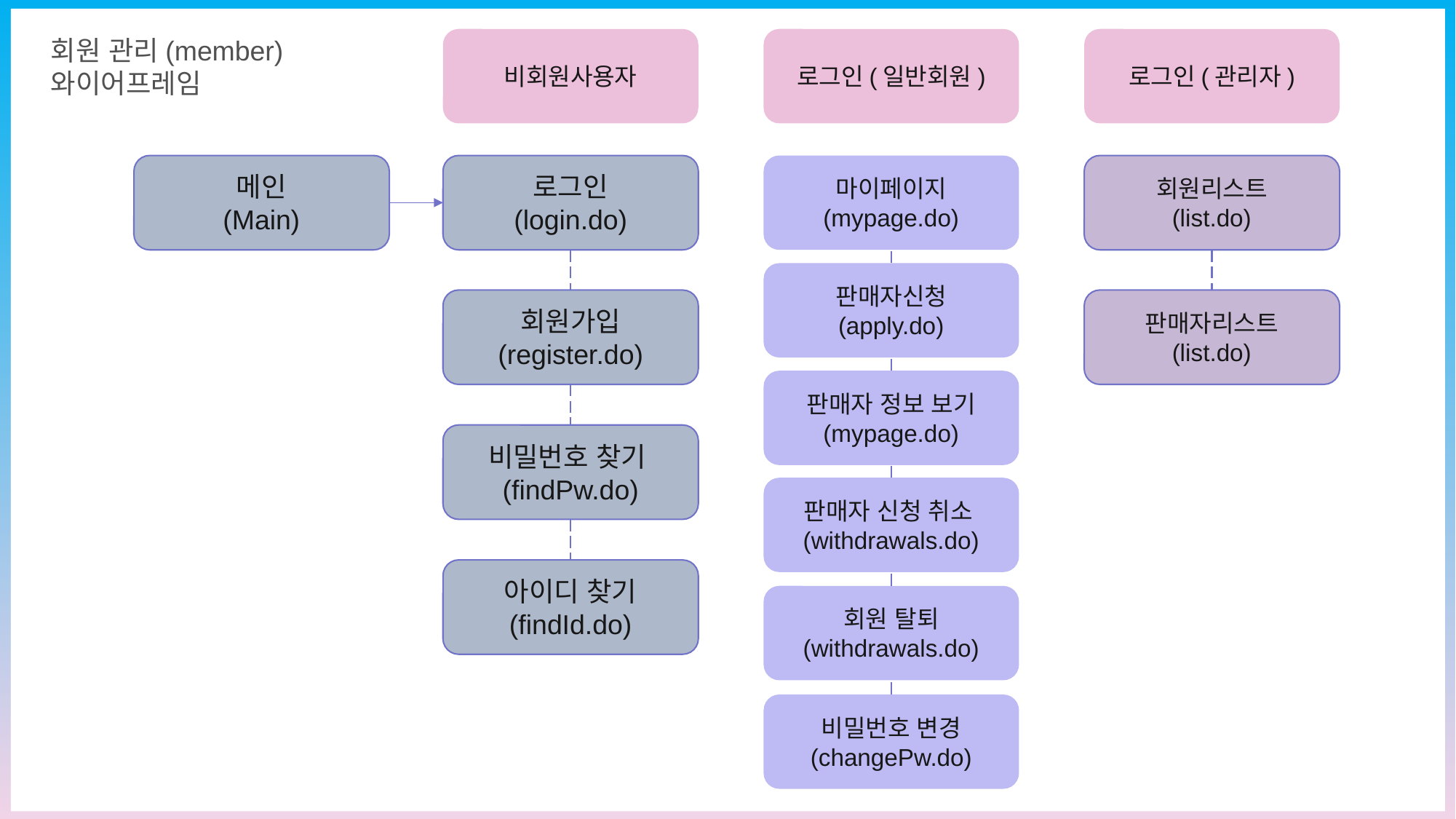

회원 관리(member)
와이어프레임
로그인(관리자)
비회원사용자
로그인(일반회원)
마이페이지
(mypage.do)
회원리스트
(list.do)
로그인
(login.do)
메인
(Main)
판매자신청
(apply.do)
회원가입
(register.do)
판매자리스트
(list.do)
판매자 정보 보기
(mypage.do)
비밀번호 찾기(findPw.do)
판매자 신청 취소(withdrawals.do)
아이디 찾기
(findId.do)
회원 탈퇴
(withdrawals.do)
비밀번호 변경
(changePw.do)